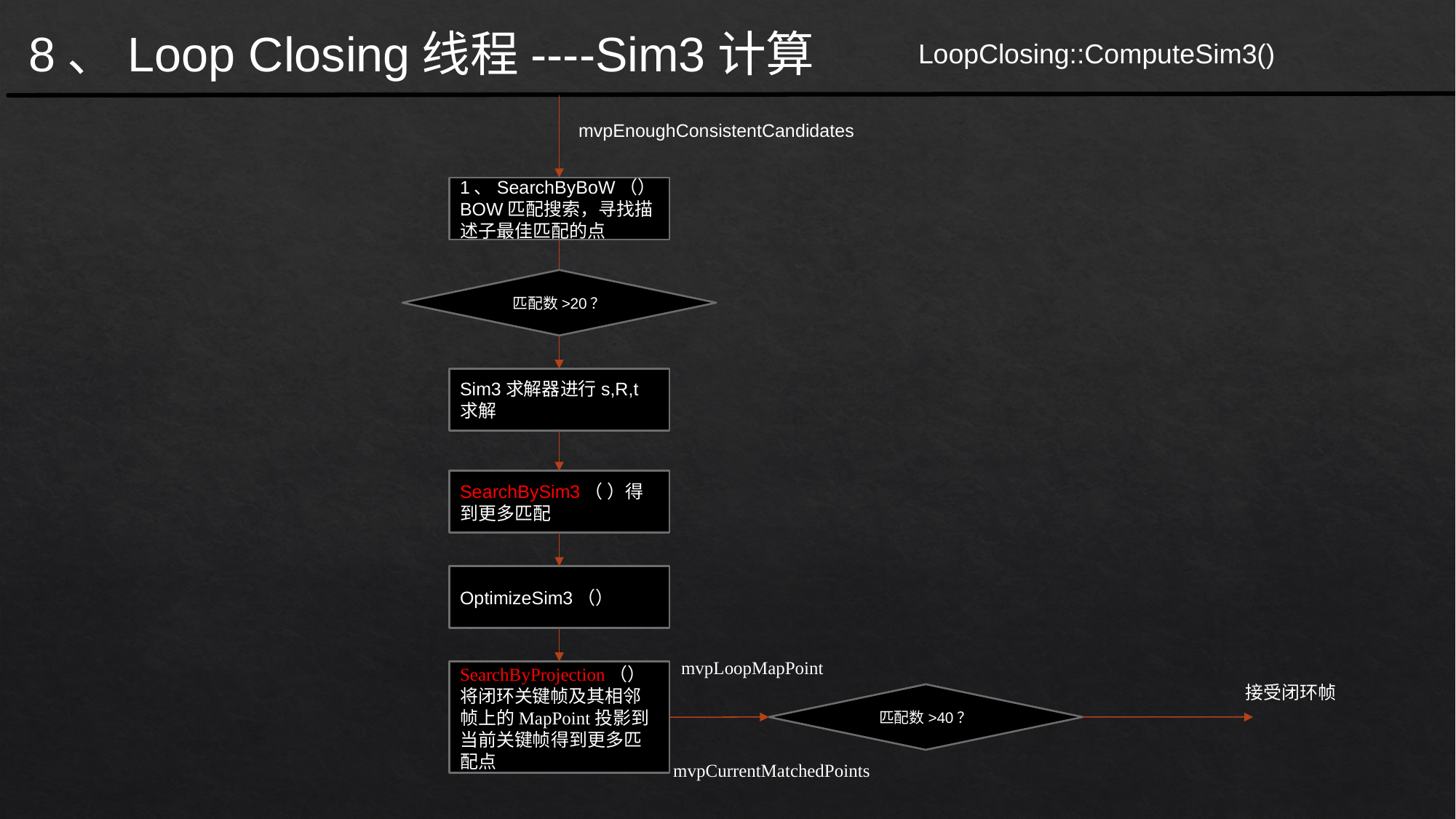

8、Loop Closing线程----Sim3计算
LoopClosing::ComputeSim3()
mvpEnoughConsistentCandidates
1、SearchByBoW（）BOW匹配搜索，寻找描述子最佳匹配的点
匹配数>20？
Sim3求解器进行s,R,t求解
SearchBySim3（ ）得到更多匹配
OptimizeSim3（）
mvpLoopMapPoint
SearchByProjection（）将闭环关键帧及其相邻帧上的MapPoint投影到当前关键帧得到更多匹配点
接受闭环帧
匹配数>40？
mvpCurrentMatchedPoints